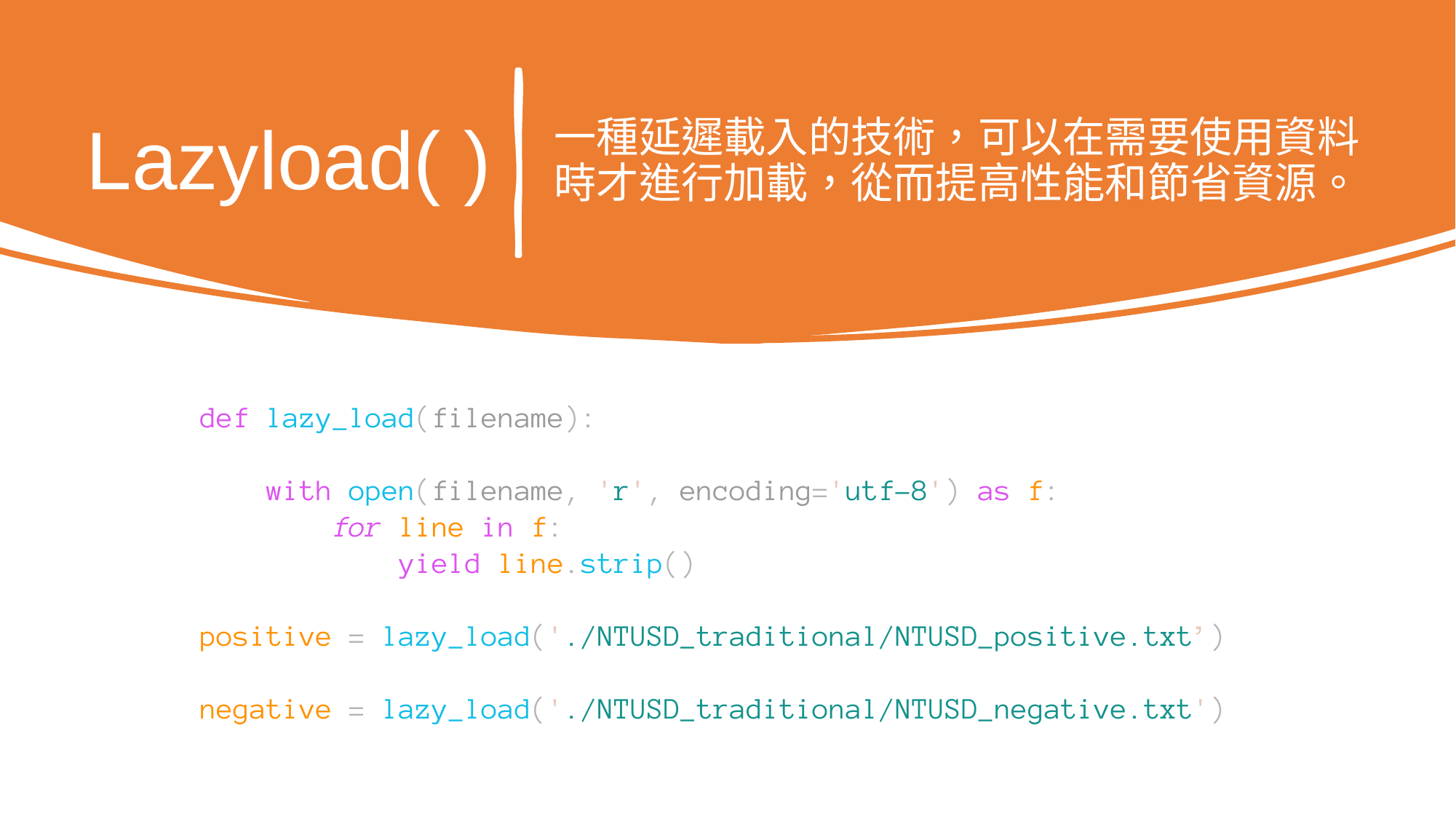

一種延遲載入的技術，可以在需要使用資料時才進行加載，從而提高性能和節省資源。
# Lazyload( )

def lazy_load(filename):

    with open(filename, 'r', encoding='utf-8') as f:
        for line in f:
            yield line.strip()
positive = lazy_load('./NTUSD_traditional/NTUSD_positive.txt’)

negative = lazy_load('./NTUSD_traditional/NTUSD_negative.txt')